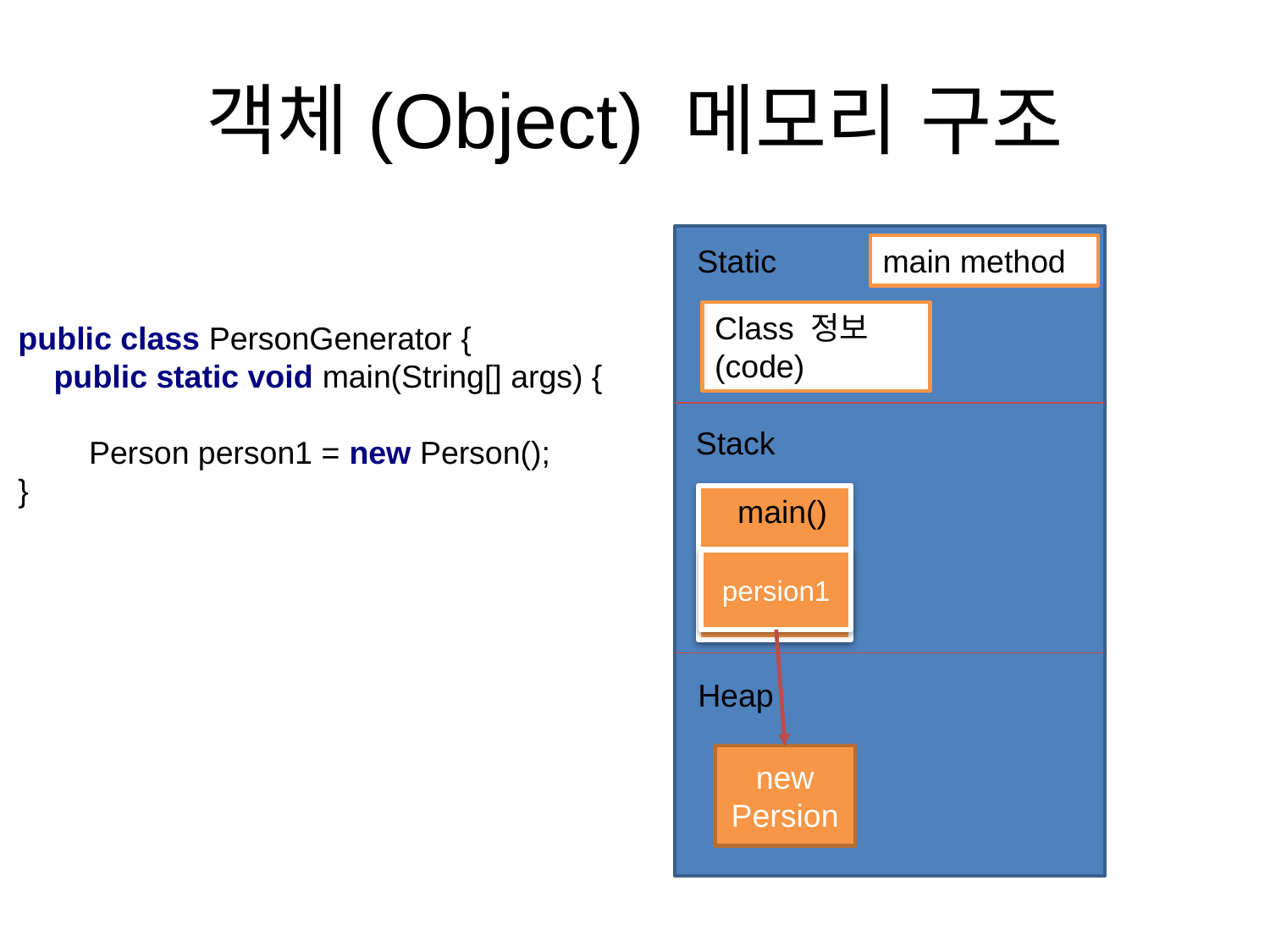

# 객체(Object) 메모리 구조

Static
main method
Class 정보(code)
public class PersonGenerator {
    public static void main(String[] args) {
        Person person1 = new Person();
}
Stack

main()
persion1
Heap
new
Persion